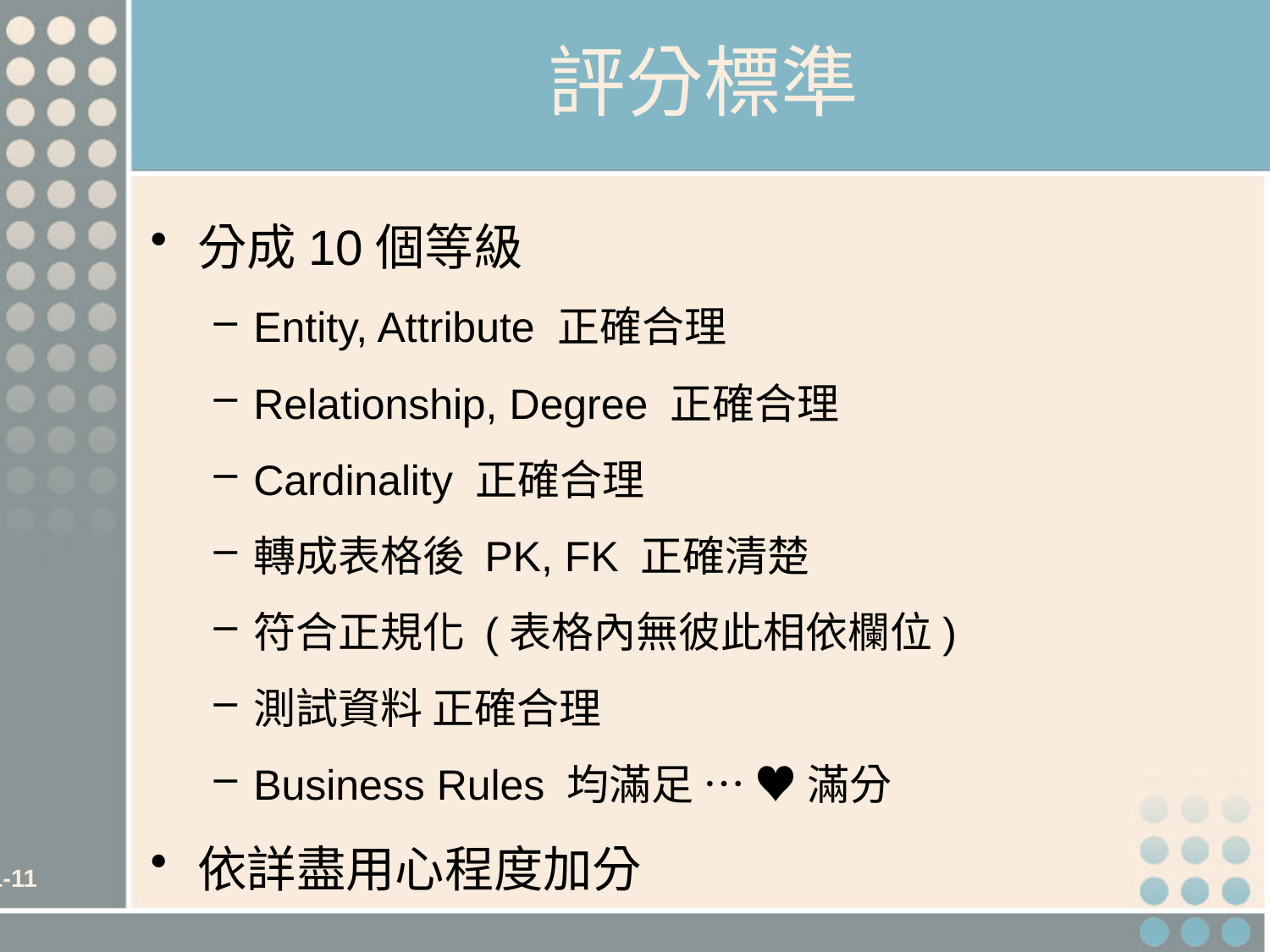

# 評分標準
分成10個等級
Entity, Attribute 正確合理
Relationship, Degree 正確合理
Cardinality 正確合理
轉成表格後 PK, FK 正確清楚
符合正規化 (表格內無彼此相依欄位)
測試資料 正確合理
Business Rules 均滿足 … ♥ 滿分
依詳盡用心程度加分